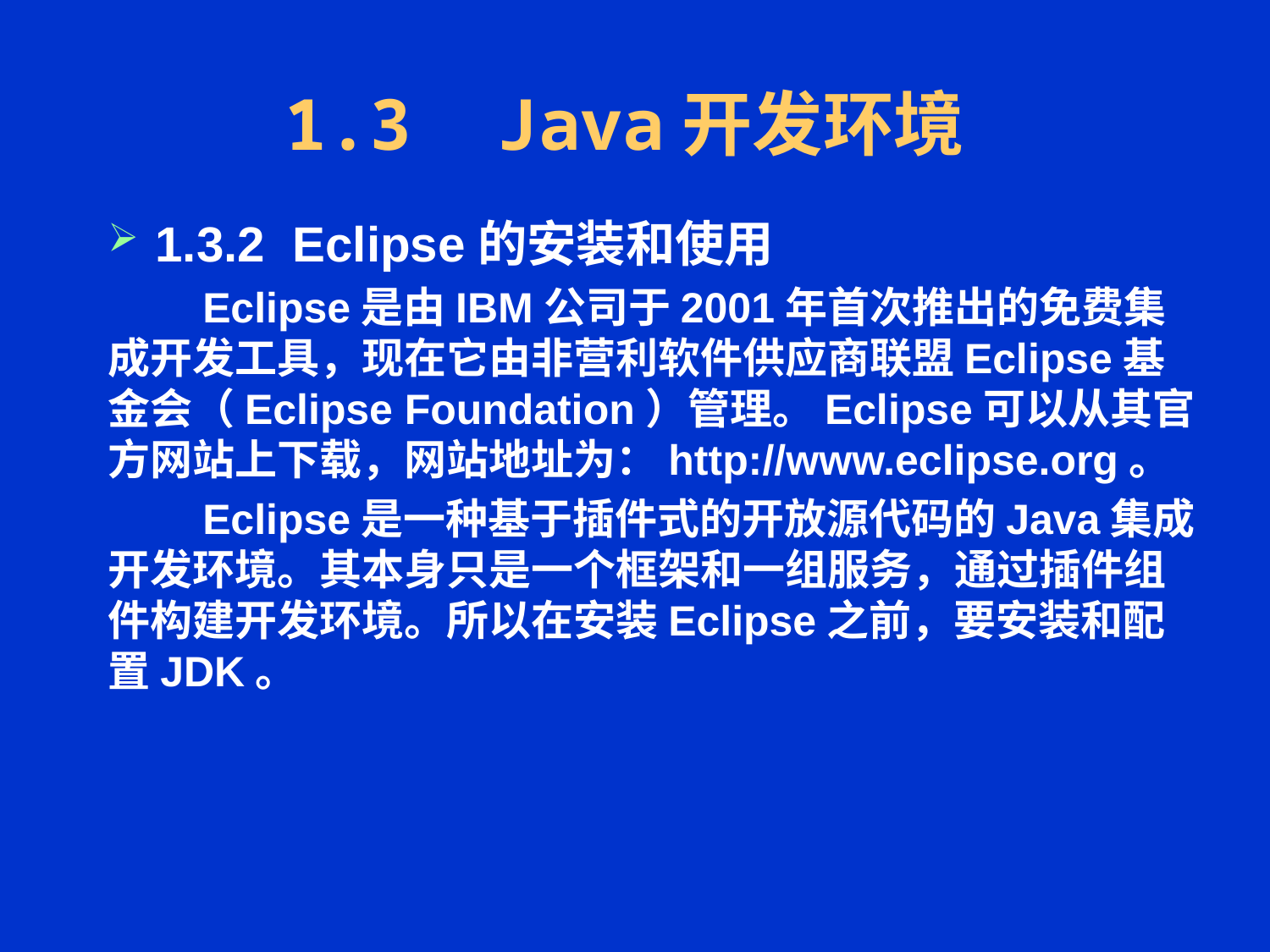

# 1.3  Java开发环境
1.3.2  Eclipse的安装和使用
        Eclipse是由IBM公司于2001年首次推出的免费集成开发工具，现在它由非营利软件供应商联盟Eclipse基金会（Eclipse Foundation）管理。Eclipse可以从其官方网站上下载，网站地址为：http://www.eclipse.org。
        Eclipse是一种基于插件式的开放源代码的Java集成开发环境。其本身只是一个框架和一组服务，通过插件组件构建开发环境。所以在安装Eclipse之前，要安装和配置JDK。